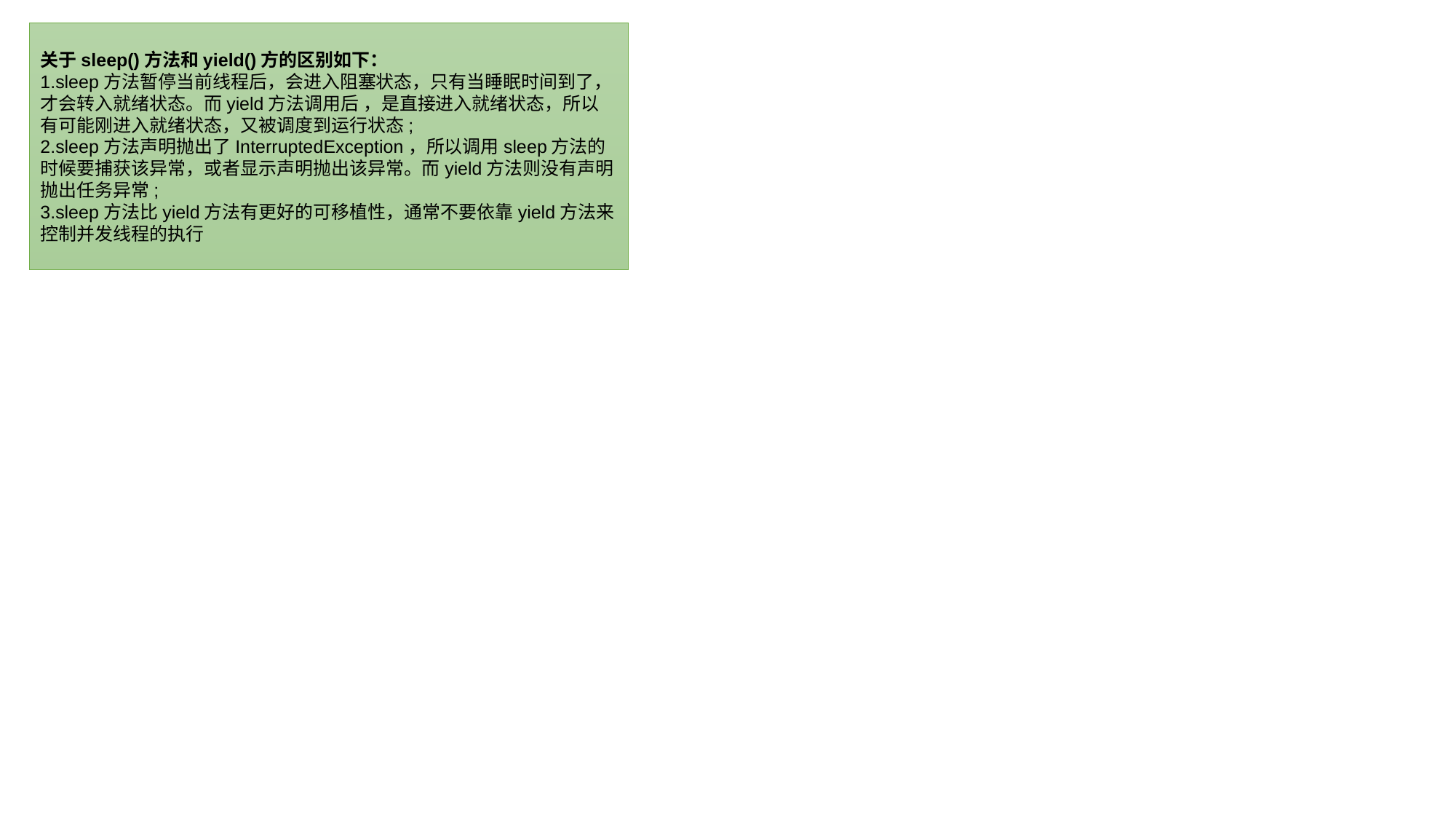

关于sleep()方法和yield()方的区别如下：
1.sleep方法暂停当前线程后，会进入阻塞状态，只有当睡眠时间到了，才会转入就绪状态。而yield方法调用后 ，是直接进入就绪状态，所以有可能刚进入就绪状态，又被调度到运行状态;
2.sleep方法声明抛出了InterruptedException，所以调用sleep方法的时候要捕获该异常，或者显示声明抛出该异常。而yield方法则没有声明抛出任务异常;
3.sleep方法比yield方法有更好的可移植性，通常不要依靠yield方法来控制并发线程的执行